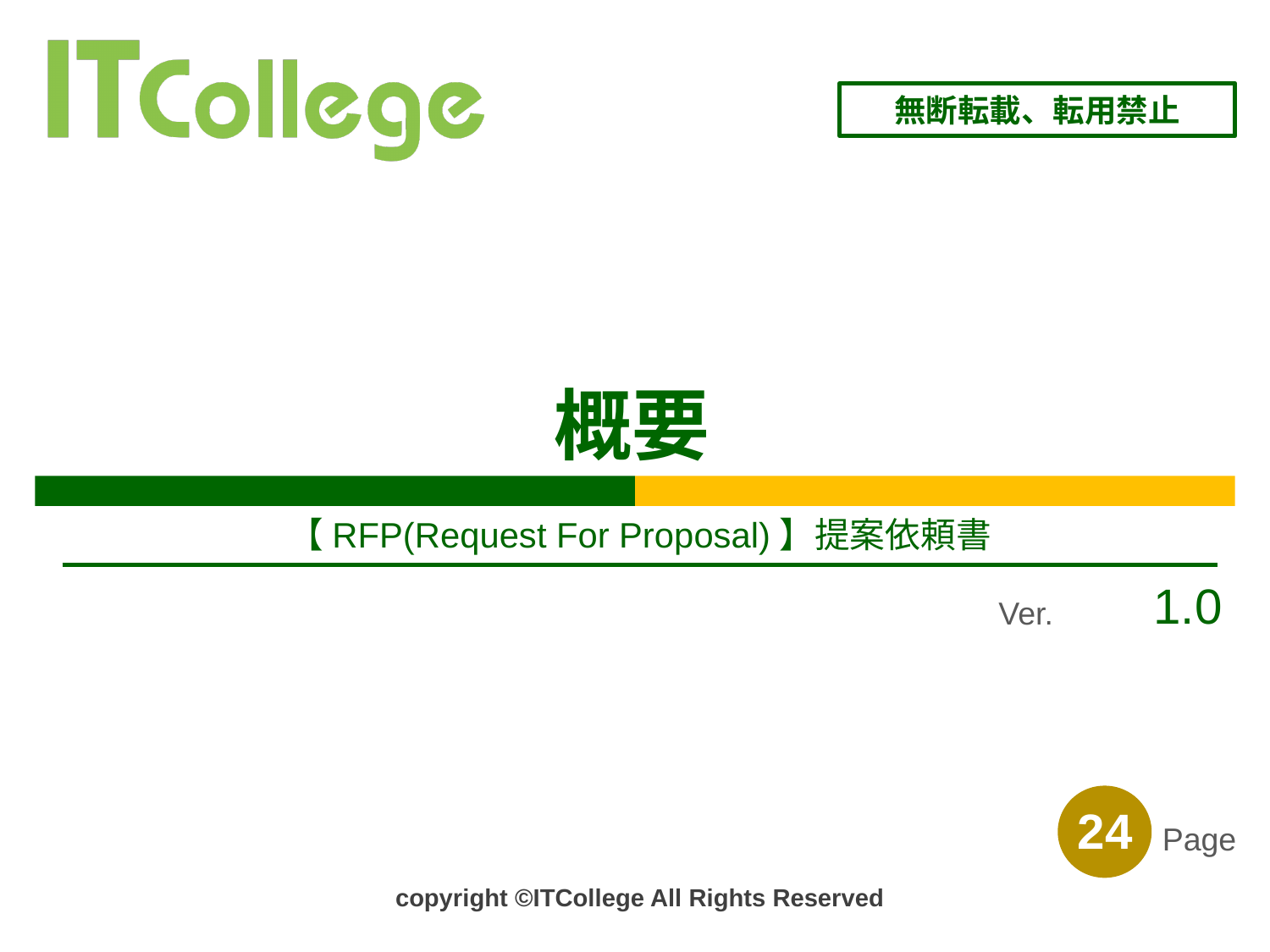

# 概要
【RFP(Request For Proposal)】提案依頼書
1.0
24